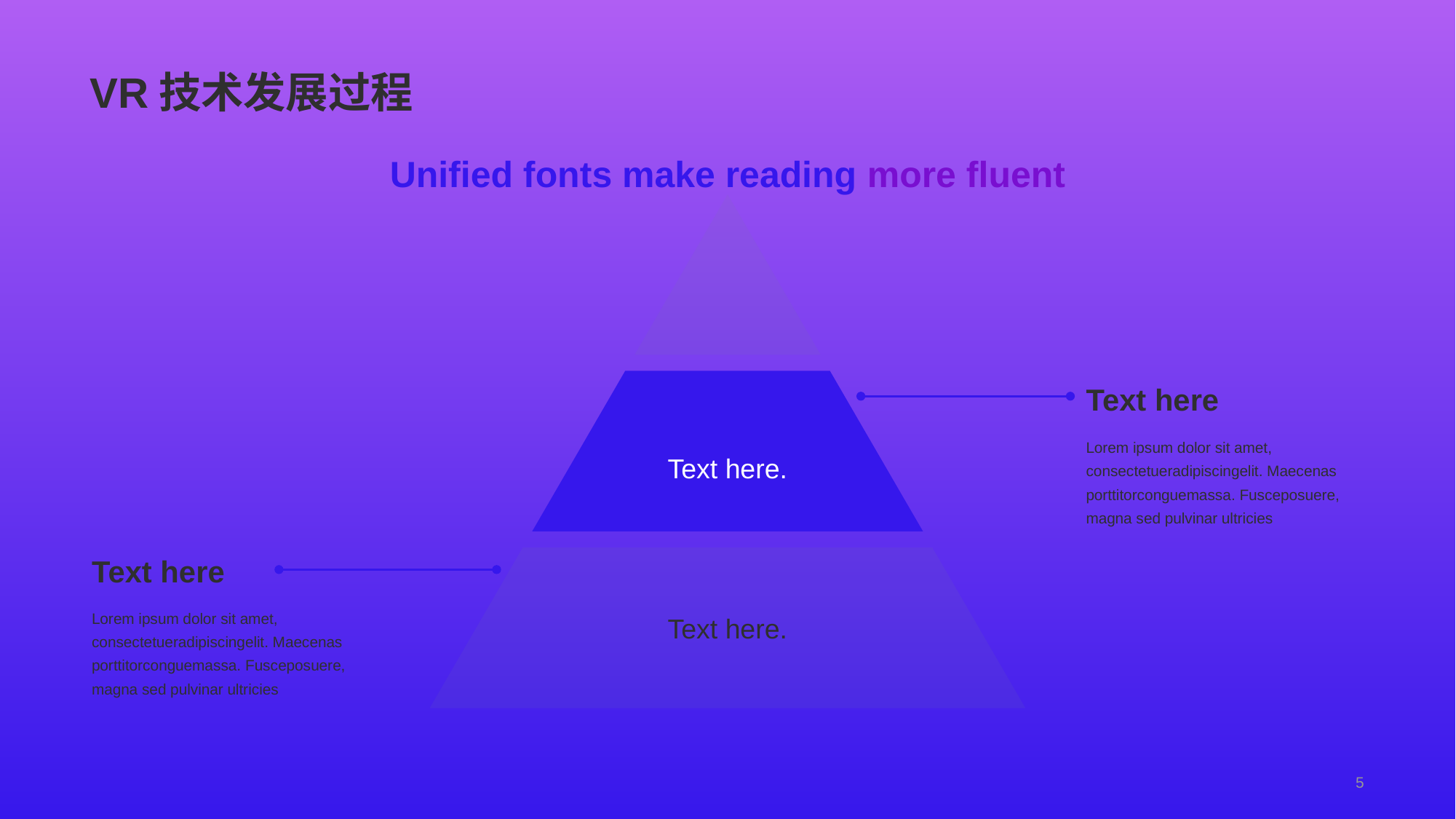

# VR技术发展过程
Unified fonts make reading more fluent

Text here.

Text here.

Text here
Lorem ipsum dolor sit amet, consectetueradipiscingelit. Maecenas porttitorconguemassa. Fusceposuere, magna sed pulvinar ultricies
Text here
Lorem ipsum dolor sit amet, consectetueradipiscingelit. Maecenas porttitorconguemassa. Fusceposuere, magna sed pulvinar ultricies
5